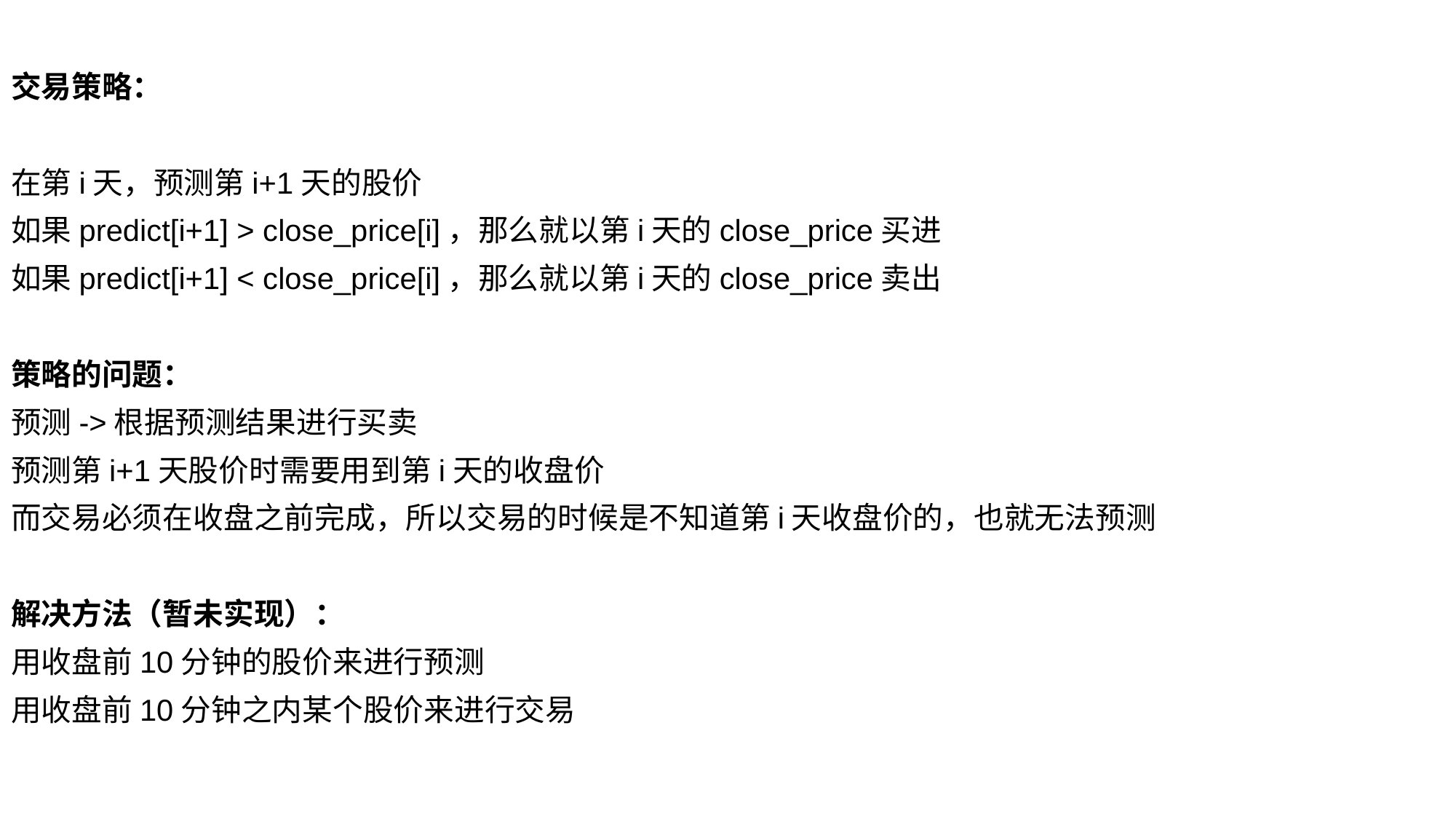

交易策略：

在第i天，预测第i+1天的股价
如果predict[i+1] > close_price[i]，那么就以第i天的close_price买进
如果predict[i+1] < close_price[i]，那么就以第i天的close_price卖出

策略的问题：
预测->根据预测结果进行买卖
预测第i+1天股价时需要用到第i天的收盘价
而交易必须在收盘之前完成，所以交易的时候是不知道第i天收盘价的，也就无法预测

解决方法（暂未实现）：
用收盘前10分钟的股价来进行预测
用收盘前10分钟之内某个股价来进行交易